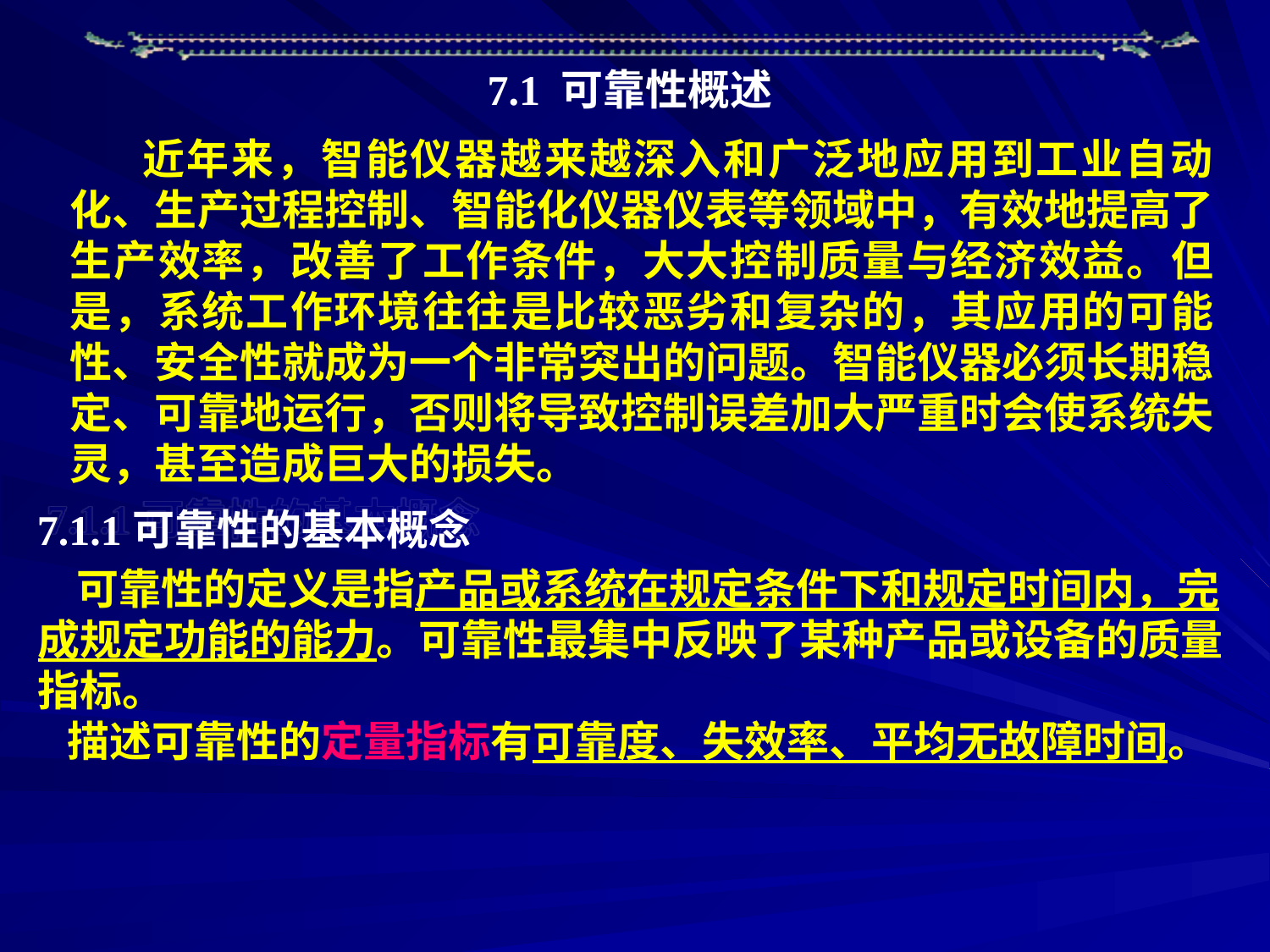

7.1 可靠性概述
     近年来，智能仪器越来越深入和广泛地应用到工业自动化、生产过程控制、智能化仪器仪表等领域中，有效地提高了生产效率，改善了工作条件，大大控制质量与经济效益。但是，系统工作环境往往是比较恶劣和复杂的，其应用的可能性、安全性就成为一个非常突出的问题。智能仪器必须长期稳定、可靠地运行，否则将导致控制误差加大严重时会使系统失灵，甚至造成巨大的损失。
7.1.1可靠性的基本概念
   可靠性的定义是指产品或系统在规定条件下和规定时间内，完成规定功能的能力。可靠性最集中反映了某种产品或设备的质量指标。
  描述可靠性的定量指标有可靠度、失效率、平均无故障时间。